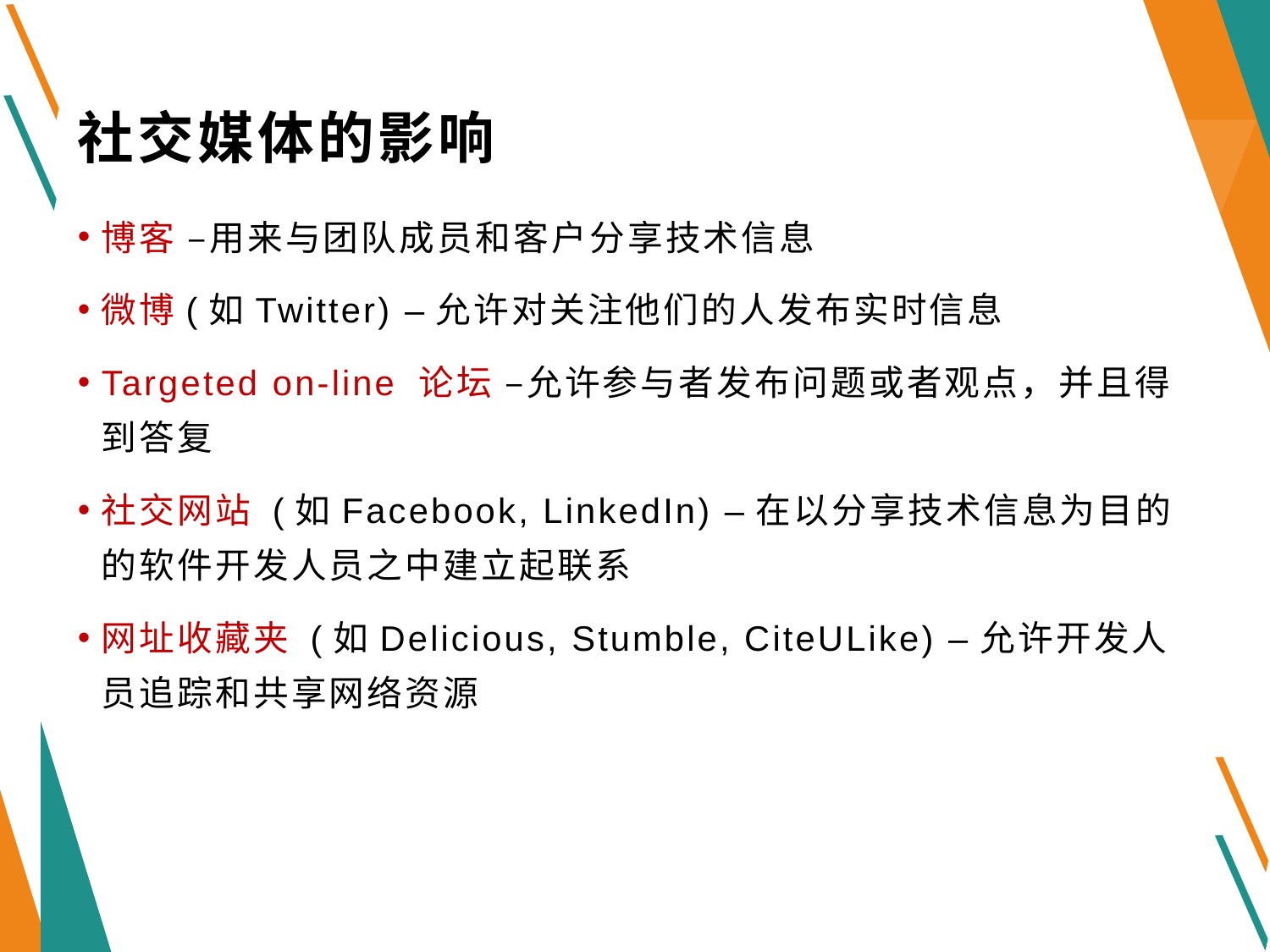

# 社交媒体的影响
博客 –用来与团队成员和客户分享技术信息
微博(如Twitter) –允许对关注他们的人发布实时信息
Targeted on-line 论坛 –允许参与者发布问题或者观点，并且得到答复
社交网站 (如Facebook, LinkedIn) –在以分享技术信息为目的的软件开发人员之中建立起联系
网址收藏夹 (如Delicious, Stumble, CiteULike) –允许开发人员追踪和共享网络资源
11